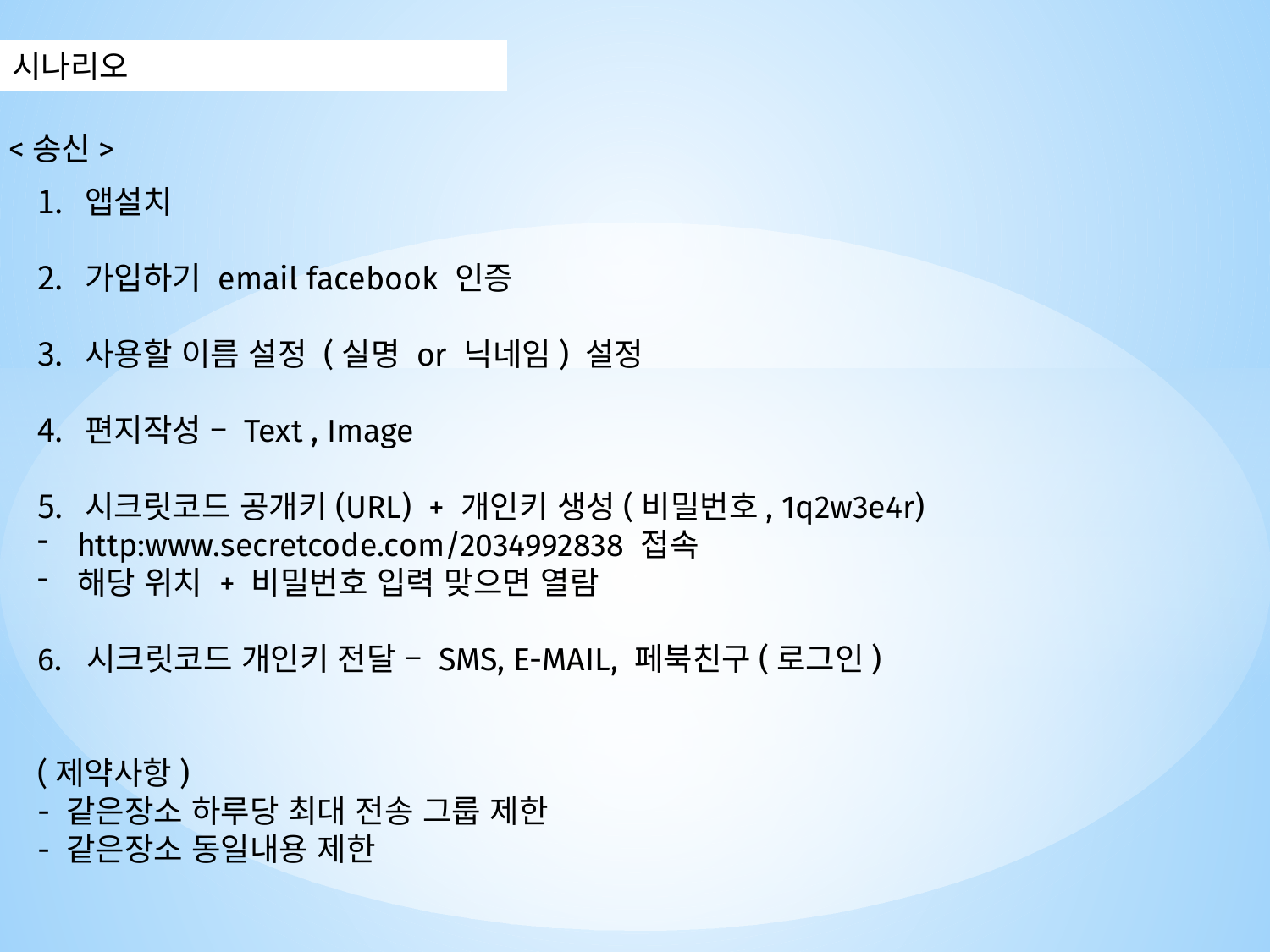

시나리오
<송신>
앱설치

가입하기 email facebook 인증

사용할 이름 설정 (실명 or 닉네임) 설정

편지작성 – Text , Image

시크릿코드 공개키(URL)  + 개인키 생성(비밀번호, 1q2w3e4r)
http:www.secretcode.com/2034992838 접속
해당 위치 + 비밀번호 입력 맞으면 열람

6.  시크릿코드 개인키 전달 – SMS, E-MAIL, 페북친구(로그인)

(제약사항)
- 같은장소 하루당 최대 전송 그룹 제한
- 같은장소 동일내용 제한